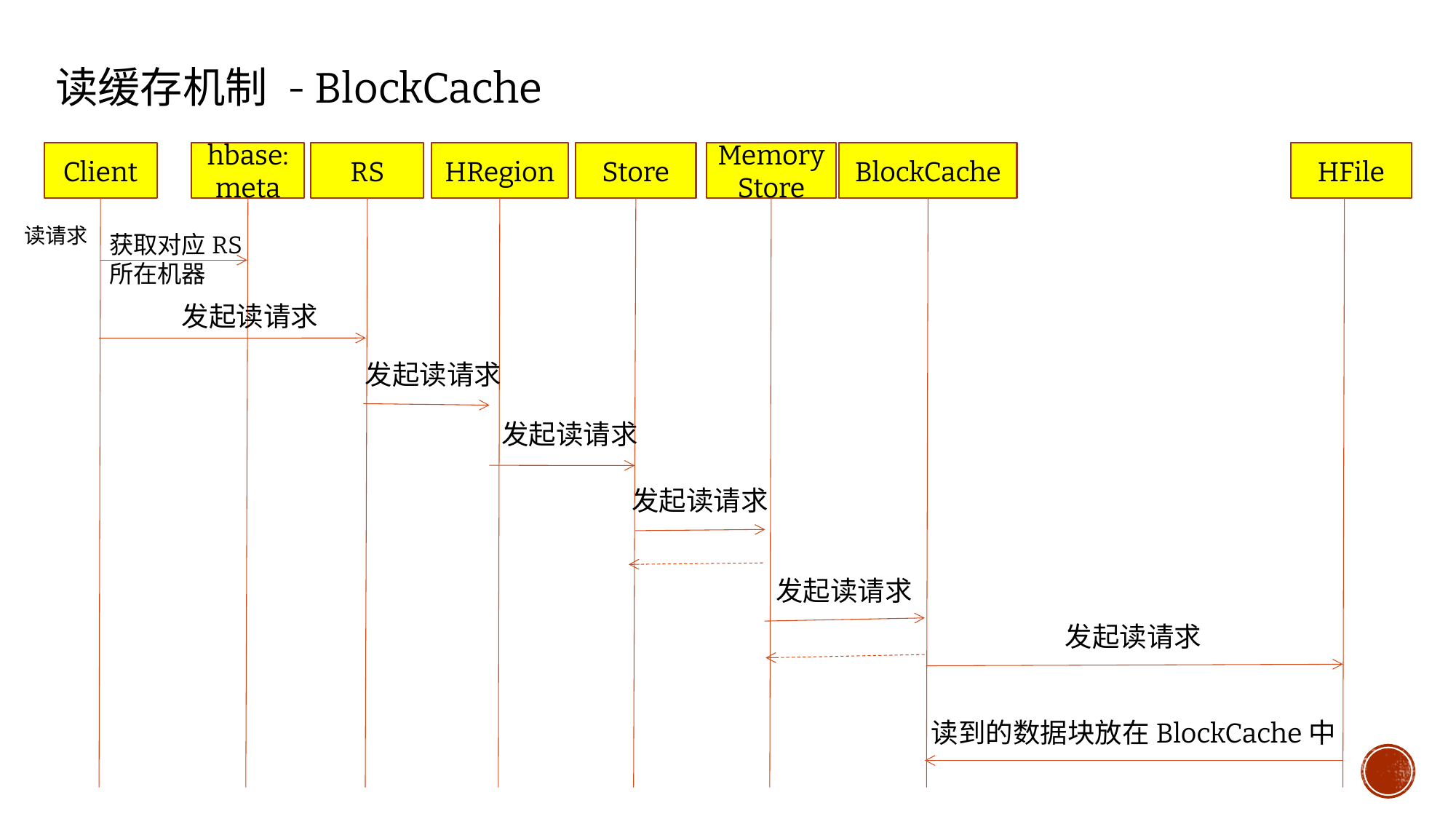

读缓存机制 - BlockCache
Client
hbase:meta
RS
HRegion
Store
Memory
Store
BlockCache
HFile
读请求
获取对应RS
所在机器
发起读请求
发起读请求
发起读请求
发起读请求
发起读请求
发起读请求
读到的数据块放在BlockCache中